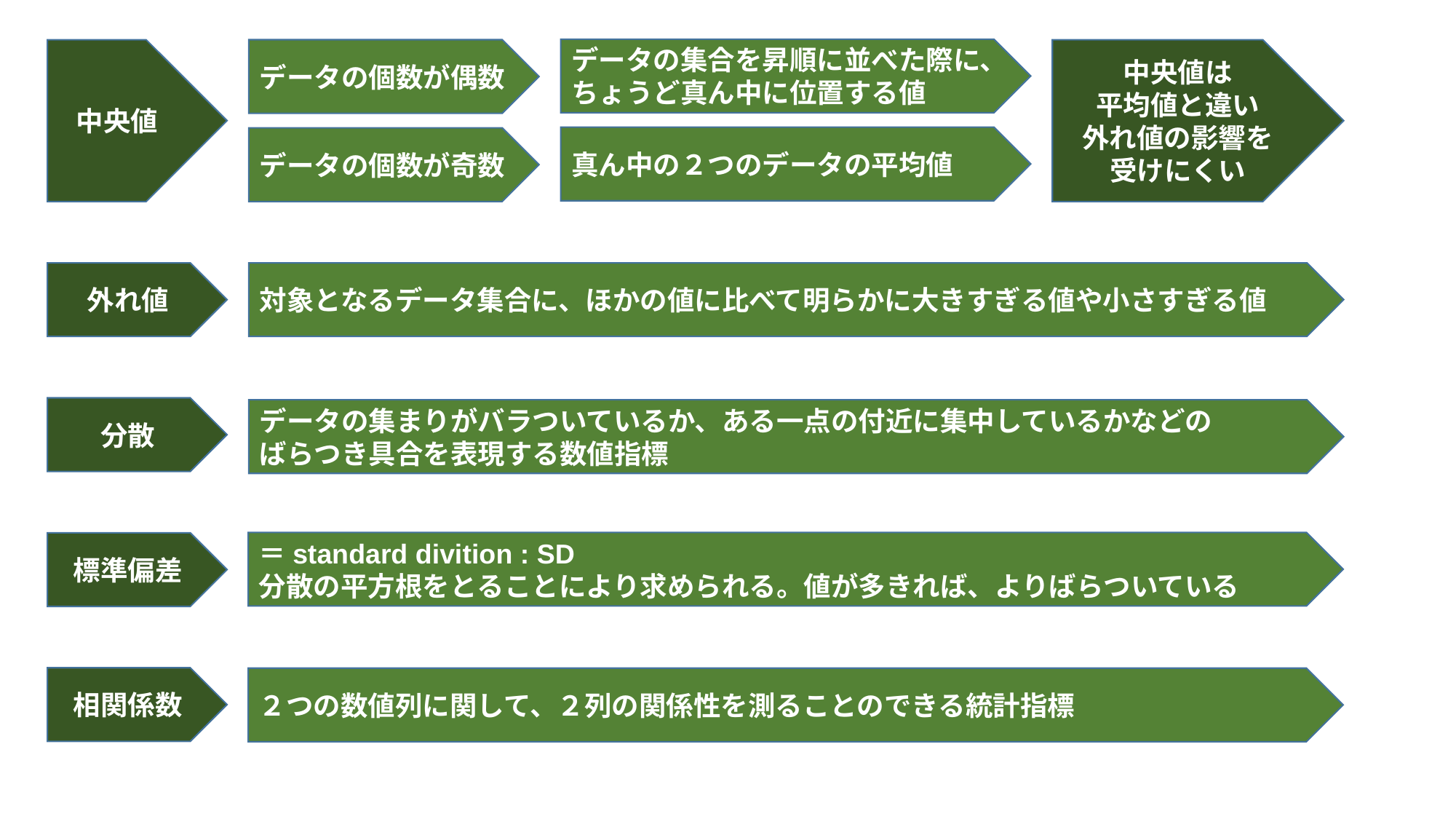

データの集合を昇順に並べた際に、ちょうど真ん中に位置する値
中央値
データの個数が偶数
中央値は
平均値と違い
外れ値の影響を
受けにくい
真ん中の２つのデータの平均値
データの個数が奇数
外れ値
対象となるデータ集合に、ほかの値に比べて明らかに大きすぎる値や小さすぎる値
分散
データの集まりがバラついているか、ある一点の付近に集中しているかなどの
ばらつき具合を表現する数値指標
＝standard divition : SD
分散の平方根をとることにより求められる。値が多きれば、よりばらついている
標準偏差
相関係数
２つの数値列に関して、２列の関係性を測ることのできる統計指標